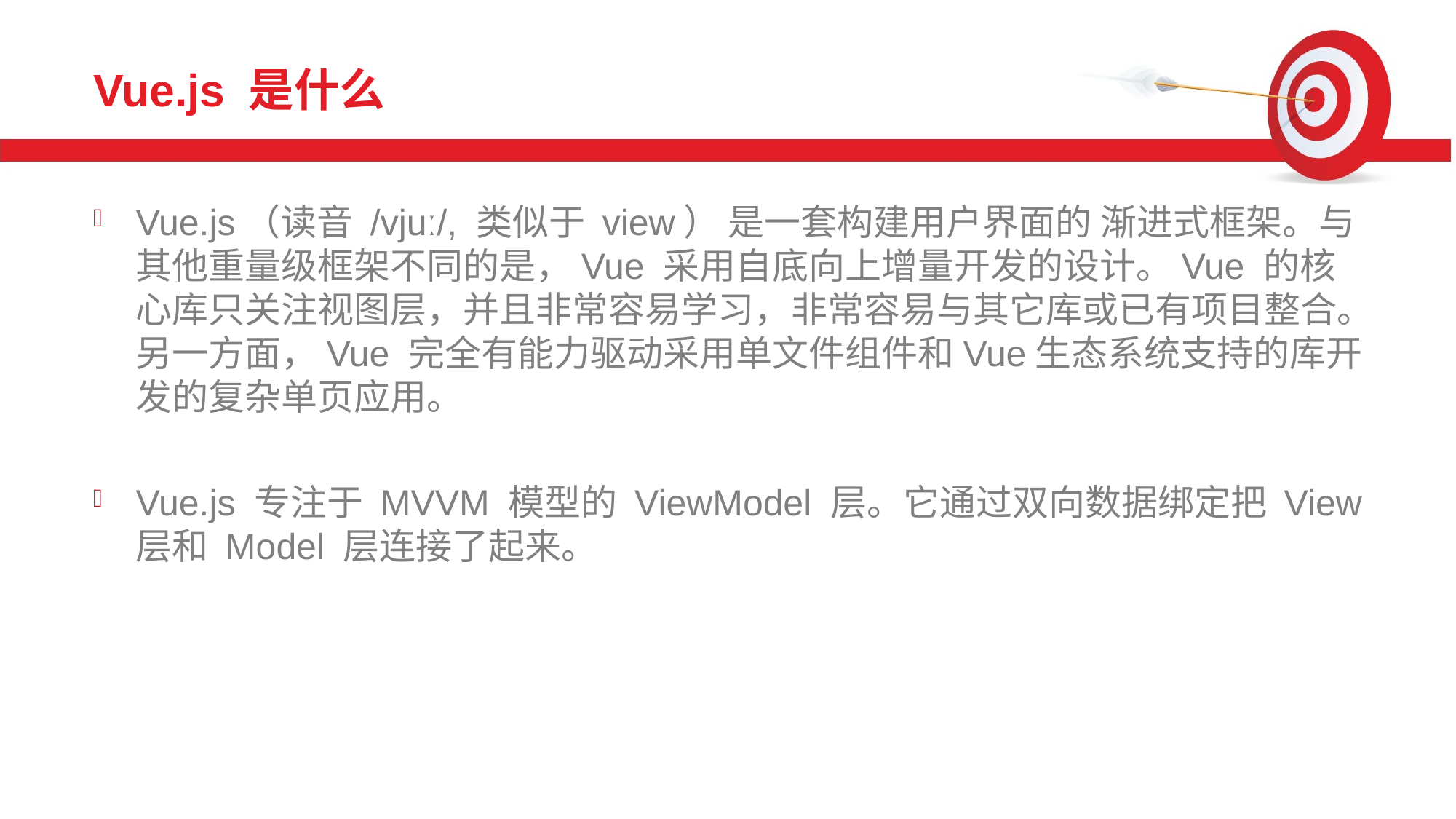

# Vue.js 是什么
Vue.js（读音 /vjuː/, 类似于 view） 是一套构建用户界面的 渐进式框架。与其他重量级框架不同的是，Vue 采用自底向上增量开发的设计。Vue 的核心库只关注视图层，并且非常容易学习，非常容易与其它库或已有项目整合。另一方面，Vue 完全有能力驱动采用单文件组件和Vue生态系统支持的库开发的复杂单页应用。

Vue.js 专注于 MVVM 模型的 ViewModel 层。它通过双向数据绑定把 View 层和 Model 层连接了起来。